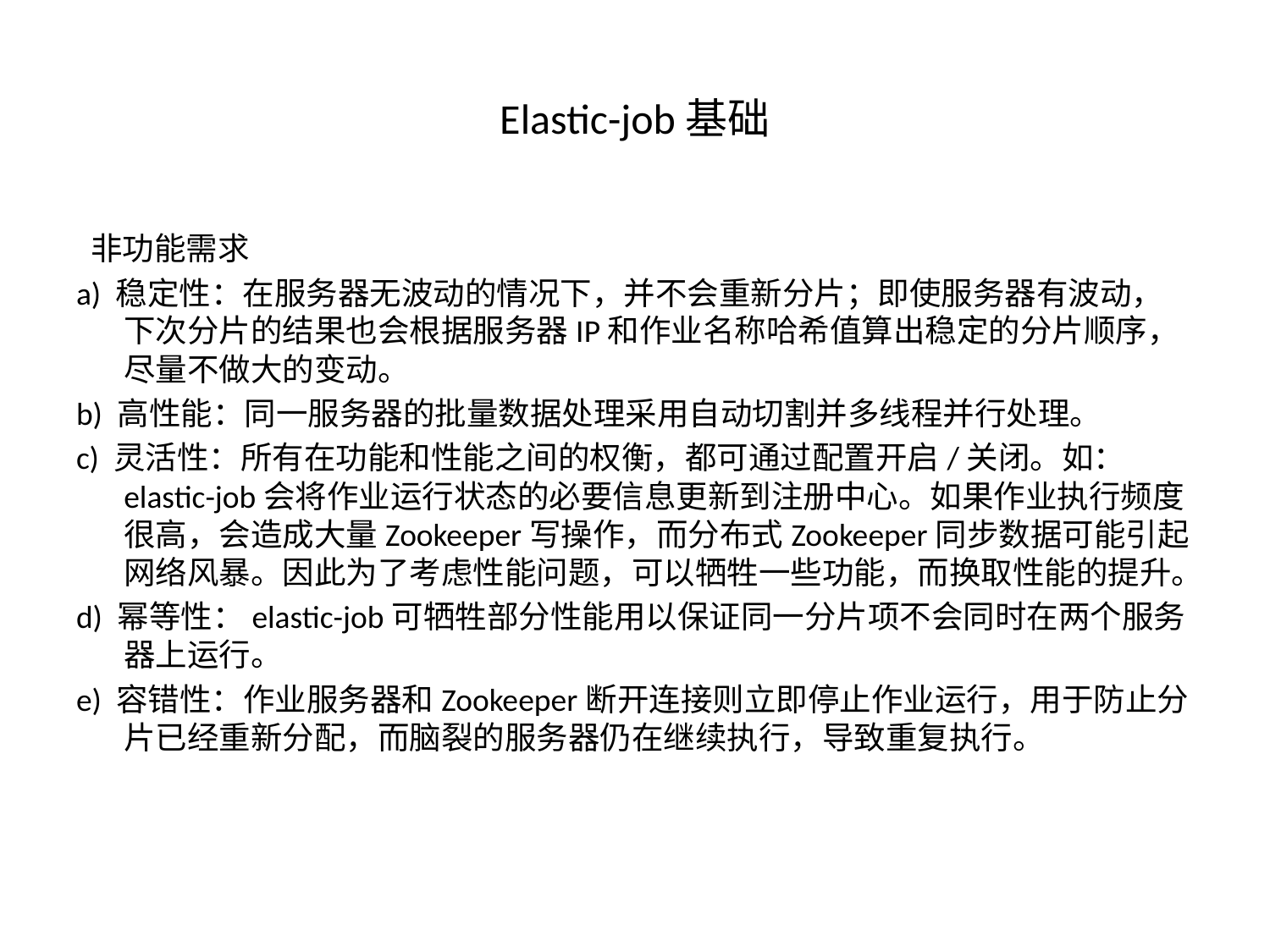

# Elastic-job基础
 非功能需求
a) 稳定性：在服务器无波动的情况下，并不会重新分片；即使服务器有波动，下次分片的结果也会根据服务器IP和作业名称哈希值算出稳定的分片顺序，尽量不做大的变动。
b) 高性能：同一服务器的批量数据处理采用自动切割并多线程并行处理。
c) 灵活性：所有在功能和性能之间的权衡，都可通过配置开启/关闭。如：elastic-job会将作业运行状态的必要信息更新到注册中心。如果作业执行频度很高，会造成大量Zookeeper写操作，而分布式Zookeeper同步数据可能引起网络风暴。因此为了考虑性能问题，可以牺牲一些功能，而换取性能的提升。
d) 幂等性：elastic-job可牺牲部分性能用以保证同一分片项不会同时在两个服务器上运行。
e) 容错性：作业服务器和Zookeeper断开连接则立即停止作业运行，用于防止分片已经重新分配，而脑裂的服务器仍在继续执行，导致重复执行。